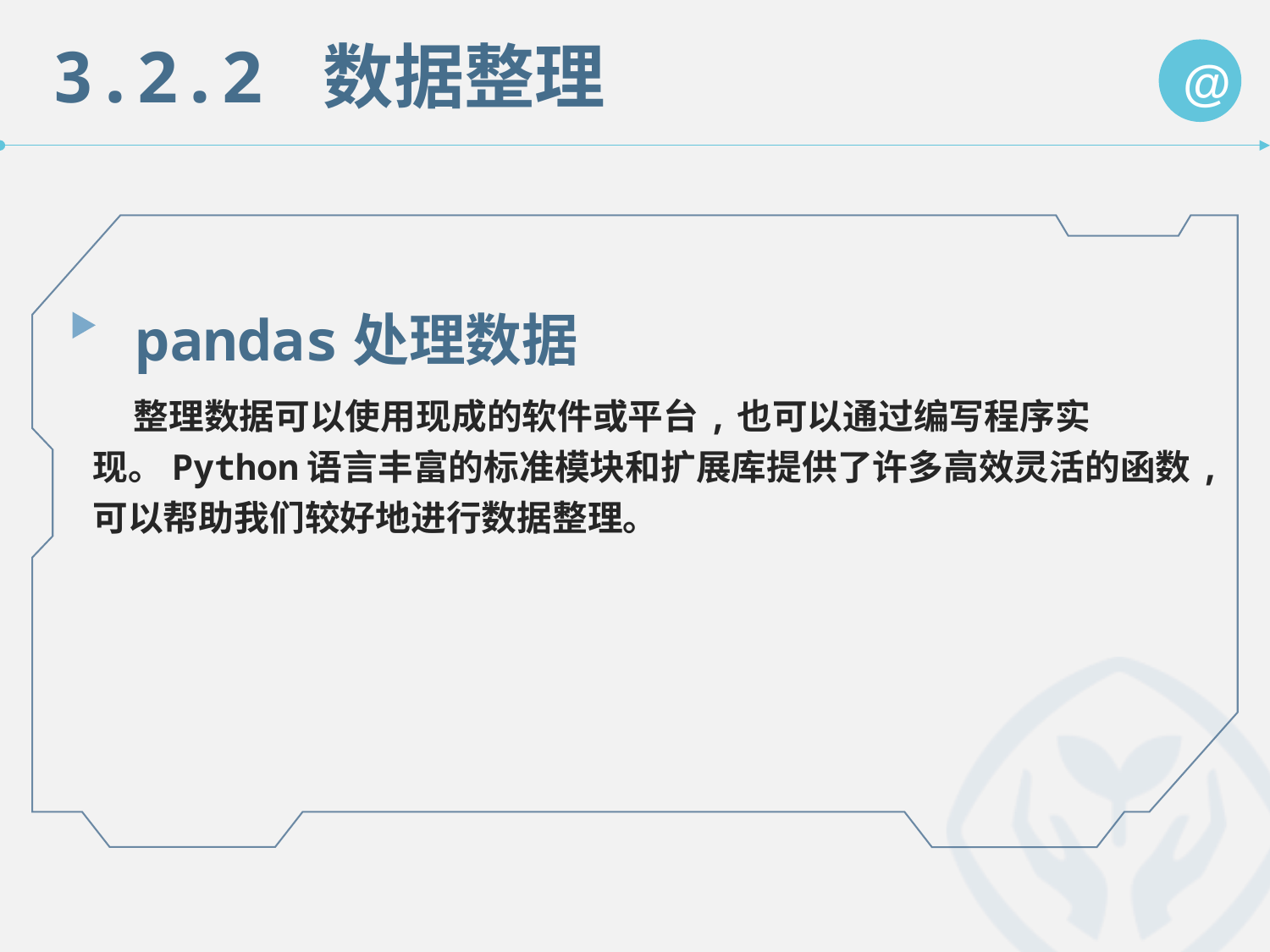

3.2.2 数据整理
@

pandas处理数据

    整理数据可以使用现成的软件或平台,也可以通过编写程序实现。Python语言丰富的标准模块和扩展库提供了许多高效灵活的函数,可以帮助我们较好地进行数据整理。